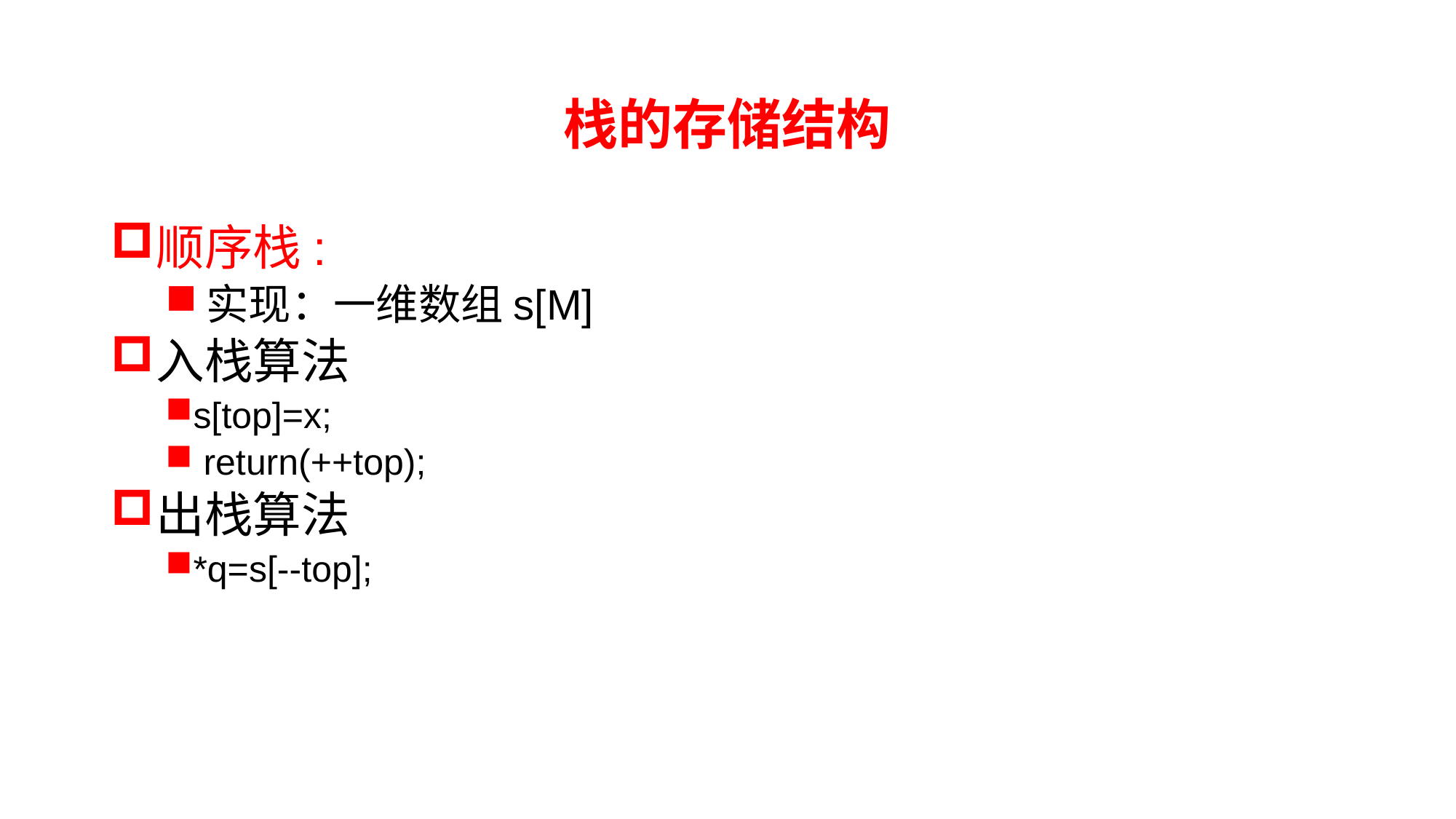

# 栈的存储结构
顺序栈:
实现：一维数组s[M]
入栈算法
s[top]=x;
 return(++top);
出栈算法
*q=s[--top];